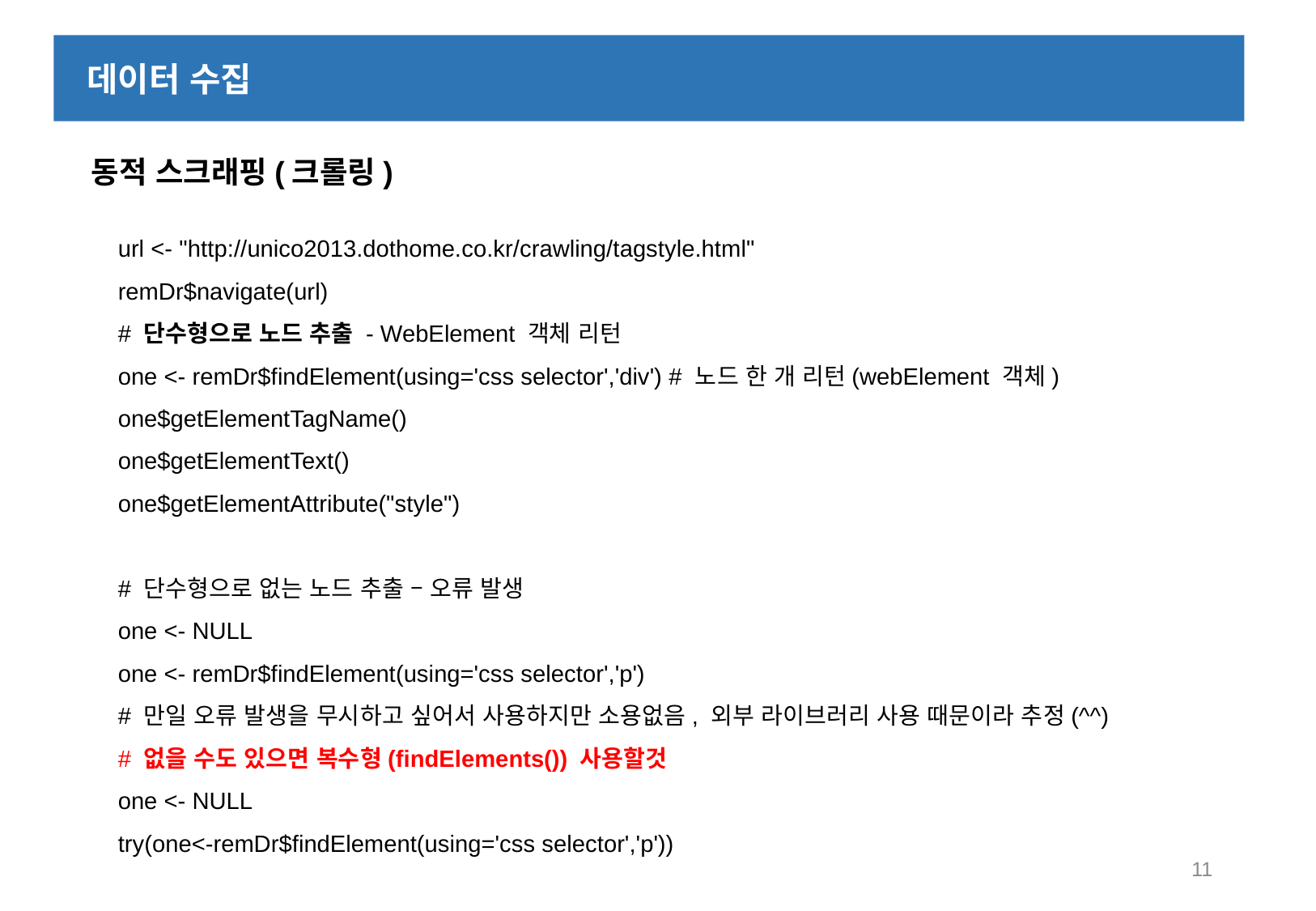

데이터 수집

 동적 스크래핑(크롤링)
url <- "http://unico2013.dothome.co.kr/crawling/tagstyle.html"
remDr$navigate(url)
# 단수형으로 노드 추출 - WebElement 객체 리턴
one <- remDr$findElement(using='css selector','div') # 노드 한 개 리턴(webElement 객체)
one$getElementTagName()
one$getElementText()
one$getElementAttribute("style")

# 단수형으로 없는 노드 추출 – 오류 발생
one <- NULL
one <- remDr$findElement(using='css selector','p')
# 만일 오류 발생을 무시하고 싶어서 사용하지만 소용없음, 외부 라이브러리 사용 때문이라 추정(^^)
# 없을 수도 있으면 복수형(findElements()) 사용할것
one <- NULL
try(one<-remDr$findElement(using='css selector','p'))
11